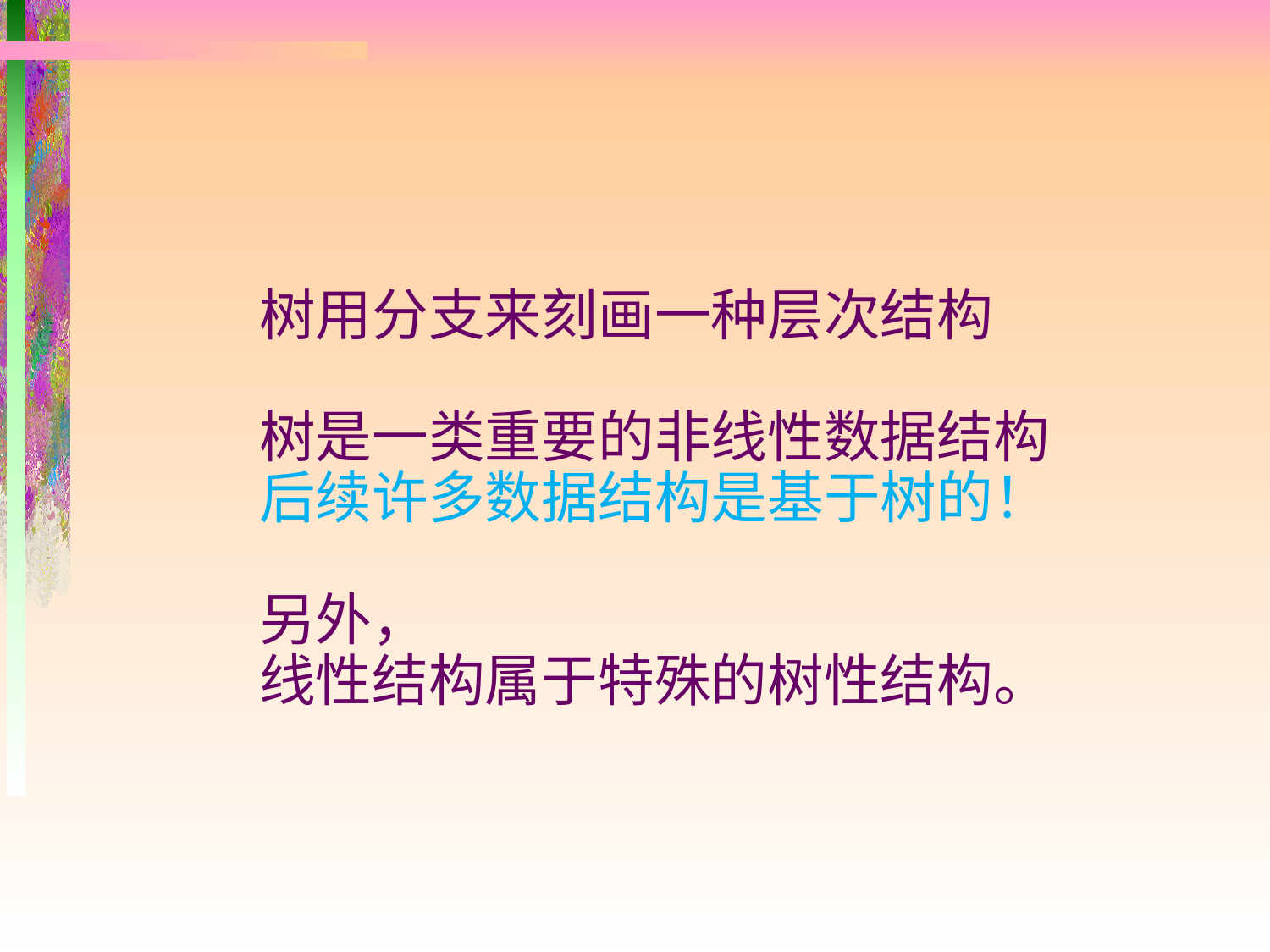

树用分支来刻画一种层次结构

树是一类重要的非线性数据结构
后续许多数据结构是基于树的！

另外，
线性结构属于特殊的树性结构。